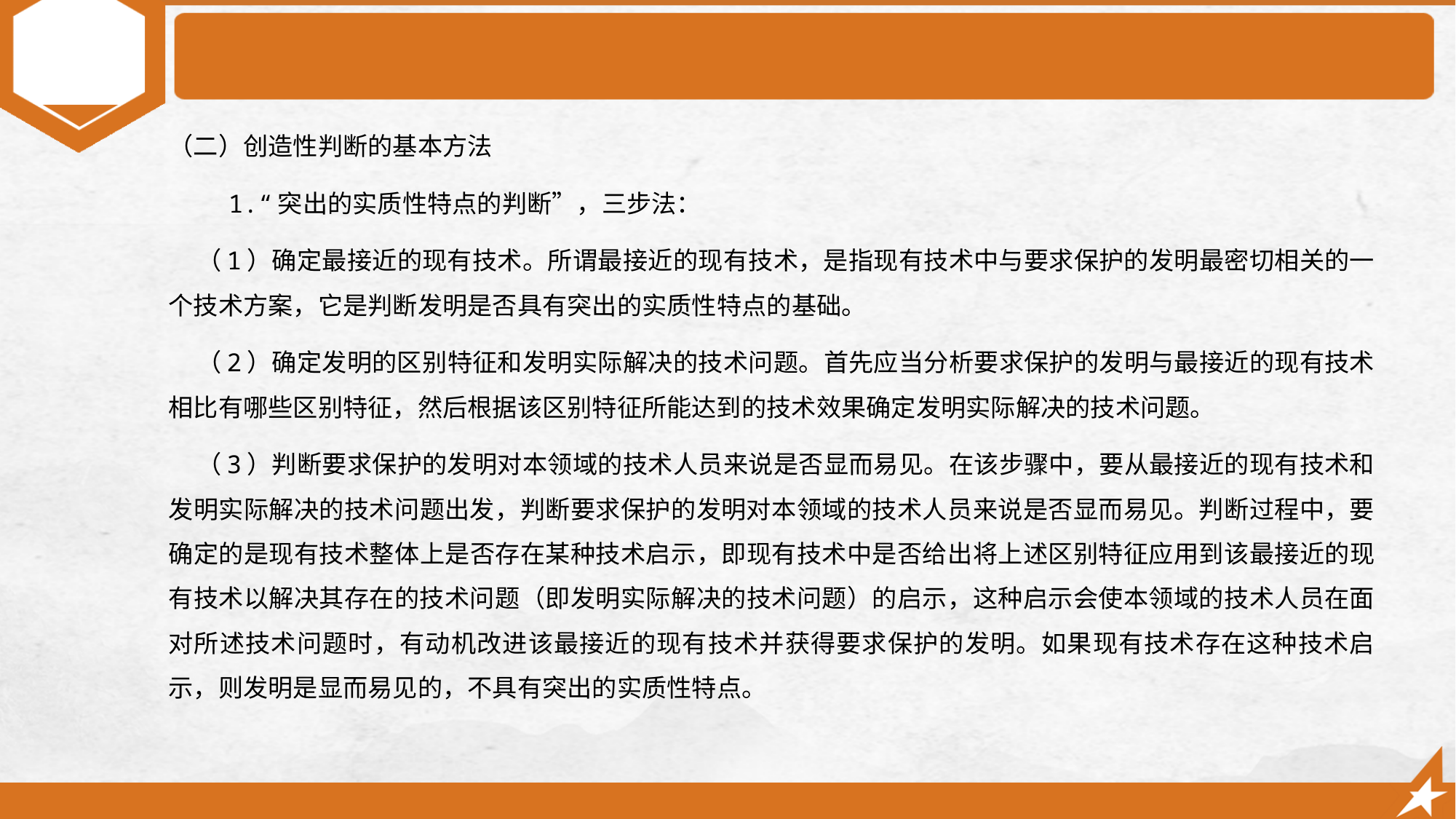

（二）创造性判断的基本方法
    1.“突出的实质性特点的判断”，三步法：
    （1）确定最接近的现有技术。所谓最接近的现有技术，是指现有技术中与要求保护的发明最密切相关的一个技术方案，它是判断发明是否具有突出的实质性特点的基础。
    （2）确定发明的区别特征和发明实际解决的技术问题。首先应当分析要求保护的发明与最接近的现有技术相比有哪些区别特征，然后根据该区别特征所能达到的技术效果确定发明实际解决的技术问题。
    （3）判断要求保护的发明对本领域的技术人员来说是否显而易见。在该步骤中，要从最接近的现有技术和发明实际解决的技术问题出发，判断要求保护的发明对本领域的技术人员来说是否显而易见。判断过程中，要确定的是现有技术整体上是否存在某种技术启示，即现有技术中是否给出将上述区别特征应用到该最接近的现有技术以解决其存在的技术问题（即发明实际解决的技术问题）的启示，这种启示会使本领域的技术人员在面对所述技术问题时，有动机改进该最接近的现有技术并获得要求保护的发明。如果现有技术存在这种技术启示，则发明是显而易见的，不具有突出的实质性特点。